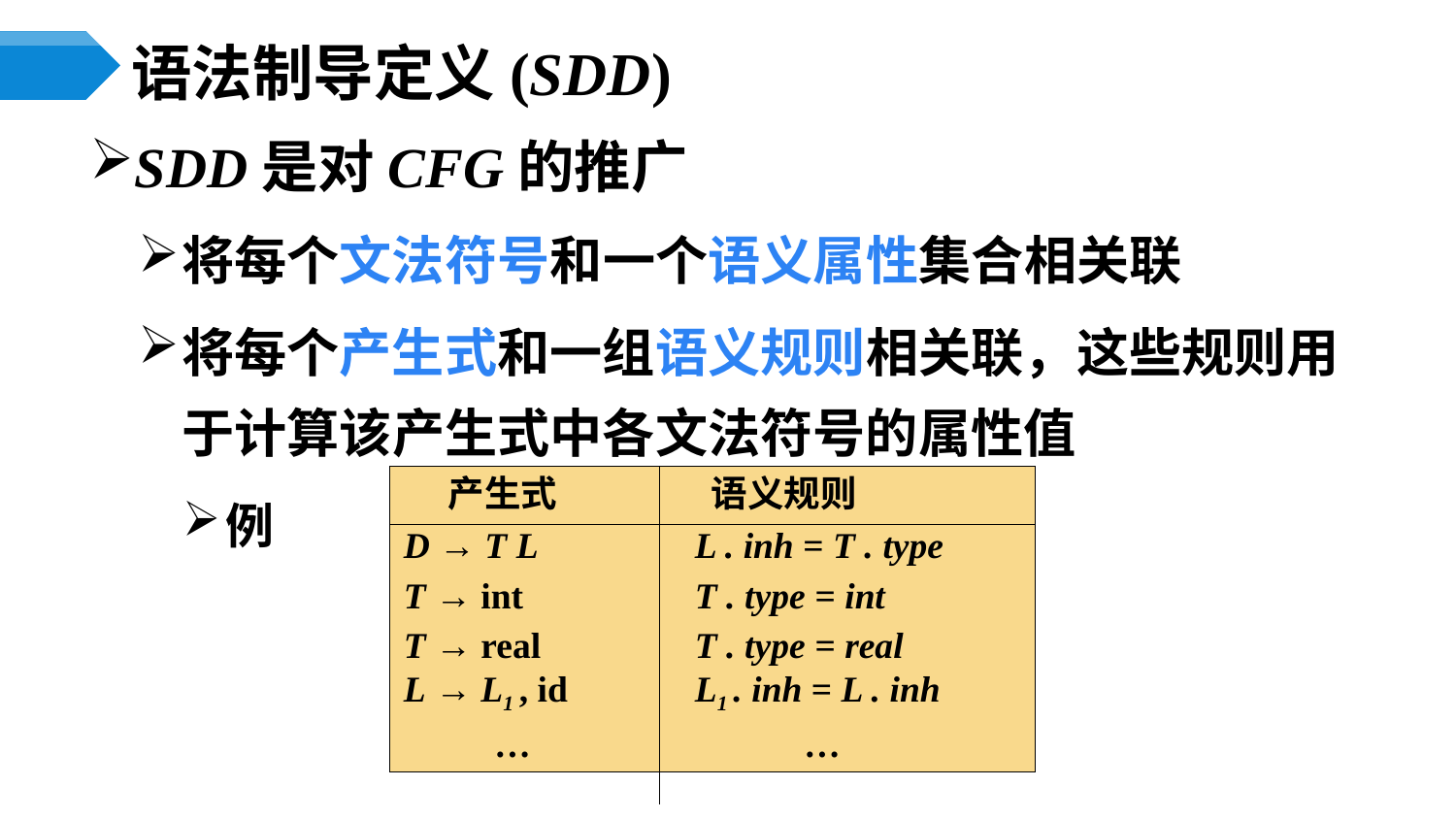

# 语法制导定义(SDD)
SDD是对CFG的推广
将每个文法符号和一个语义属性集合相关联
将每个产生式和一组语义规则相关联，这些规则用于计算该产生式中各文法符号的属性值
例
   产生式	  语义规则
D → T L 		L . inh = T . type
T → int 		T . type = int
T → real 	T . type = real
L → L1 , id 	L1 . inh = L . inh
          …		            …